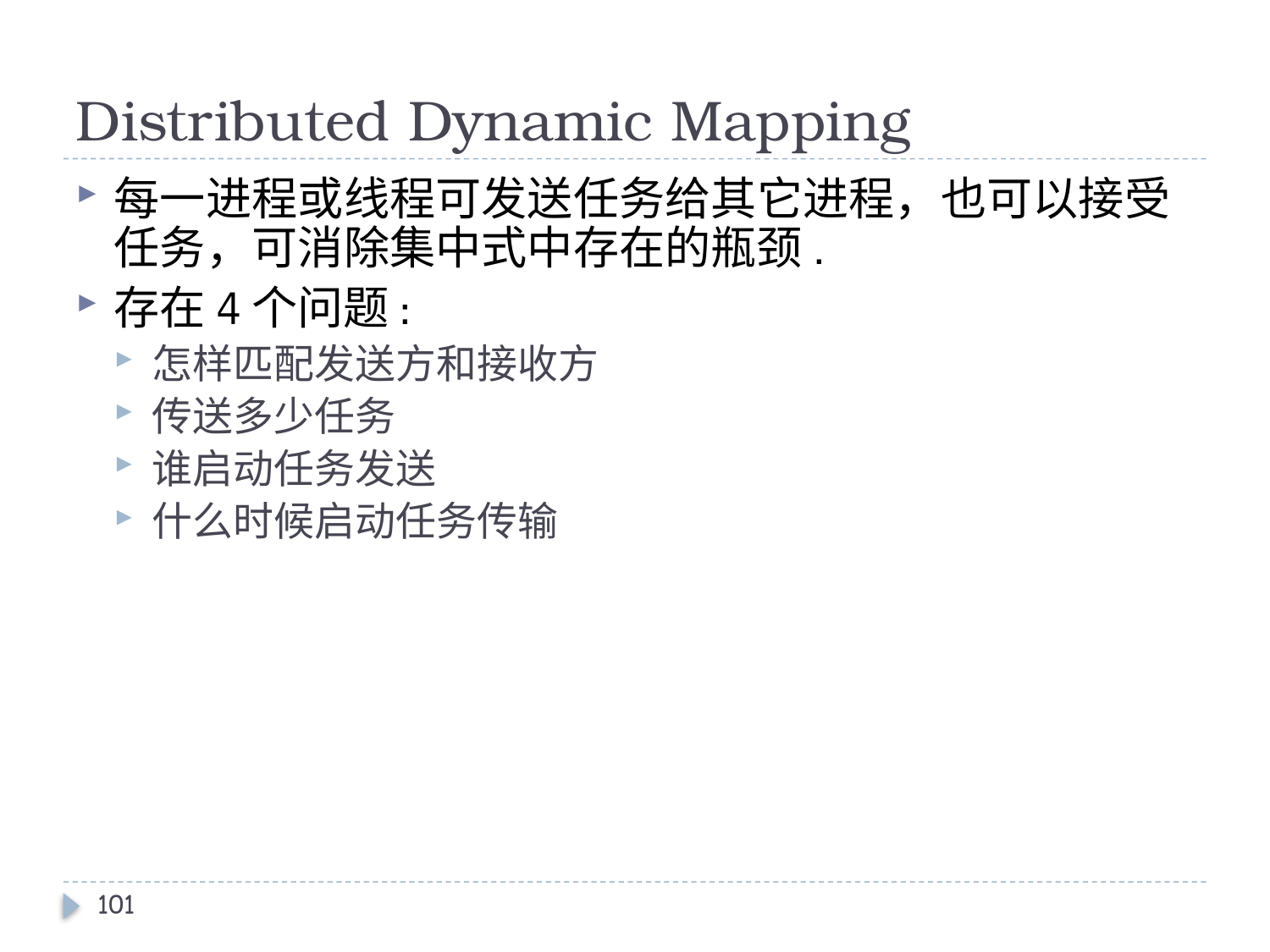

# Distributed Dynamic Mapping
每一进程或线程可发送任务给其它进程，也可以接受任务，可消除集中式中存在的瓶颈.
存在4个问题:
怎样匹配发送方和接收方
传送多少任务
谁启动任务发送
什么时候启动任务传输
101